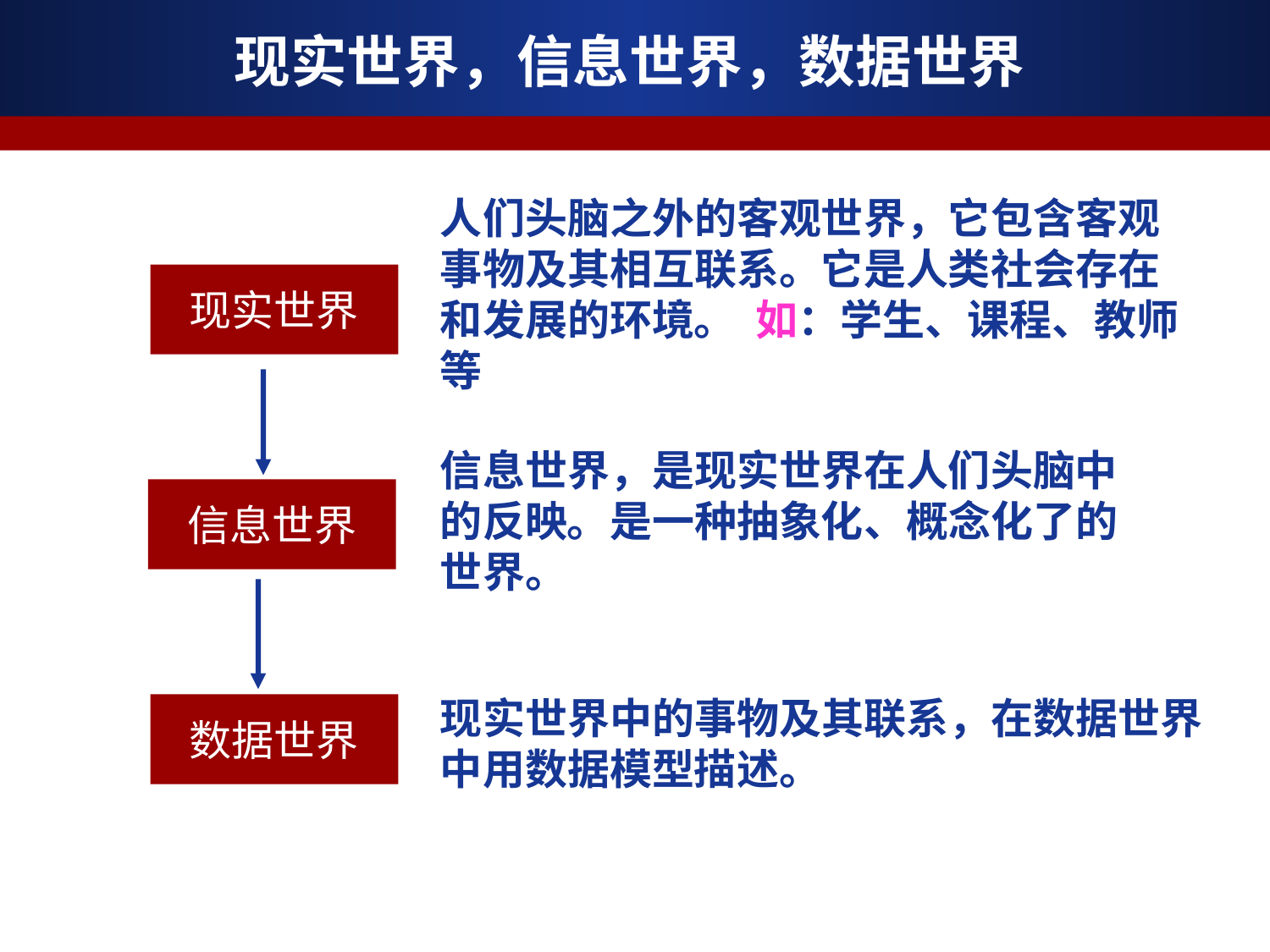

# 现实世界，信息世界，数据世界

现实世界
人们头脑之外的客观世界，它包含客观事物及其相互联系。它是人类社会存在和发展的环境。  如：学生、课程、教师等

信息世界
信息世界，是现实世界在人们头脑中的反映。是一种抽象化、概念化了的世界。

现实世界中的事物及其联系，在数据世界中用数据模型描述。
数据世界